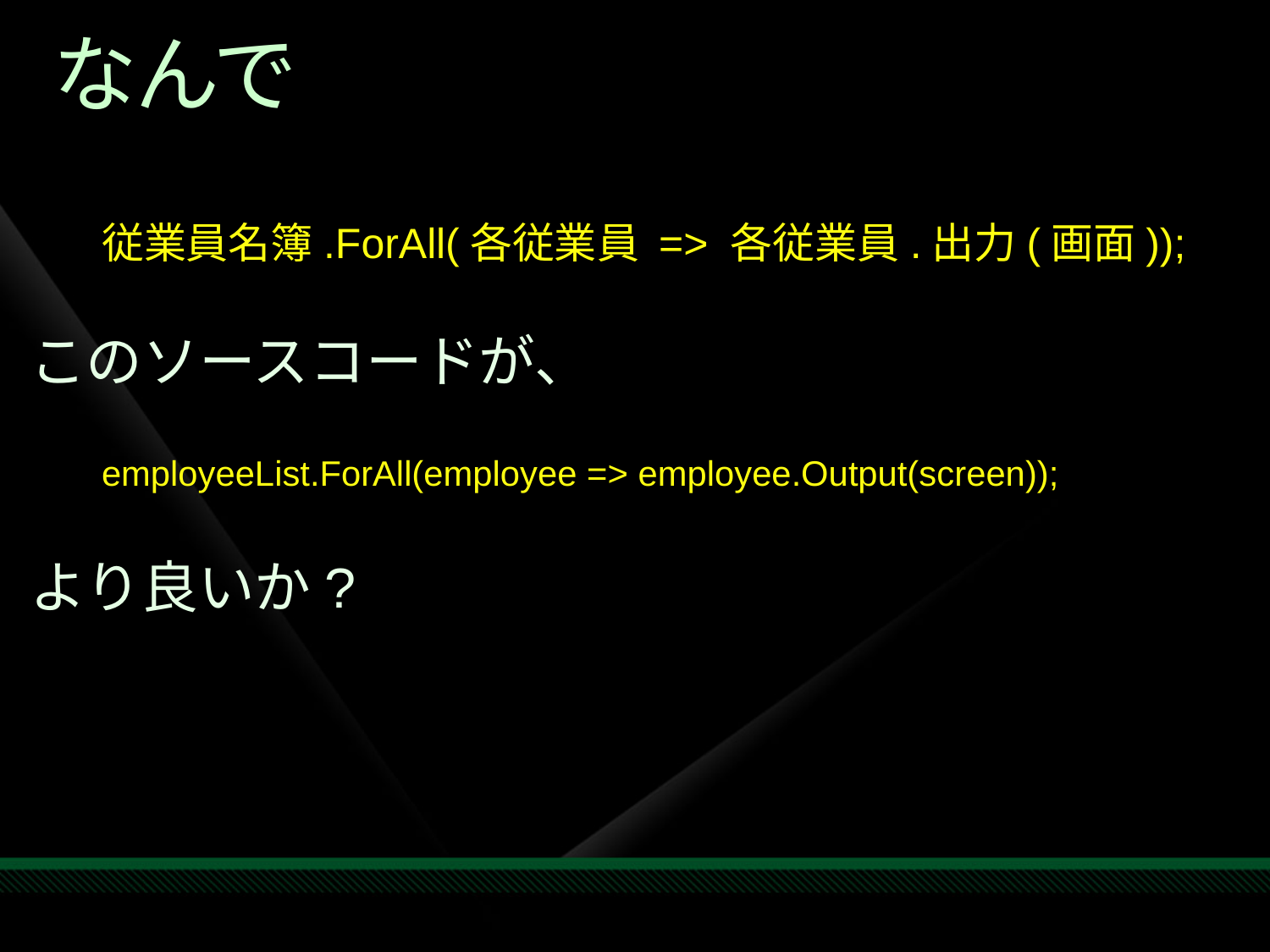

# なんで
従業員名簿.ForAll(各従業員 => 各従業員.出力(画面));

このソースコードが、

employeeList.ForAll(employee => employee.Output(screen));

より良いか?